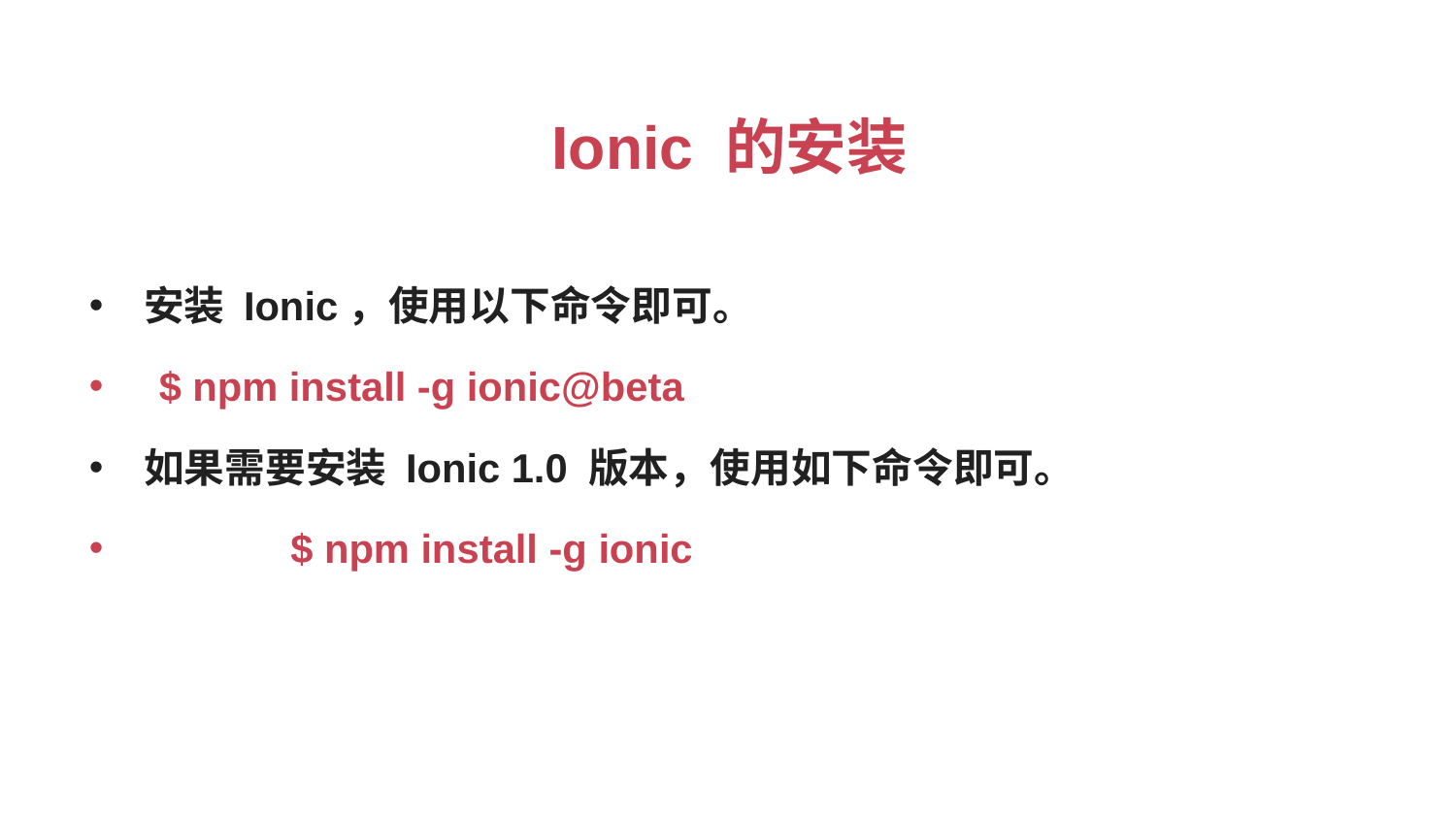

# Ionic 的安装
安装 Ionic，使用以下命令即可。
     $ npm install -g ionic@beta
如果需要安装 Ionic 1.0 版本，使用如下命令即可。
	     $ npm install -g ionic